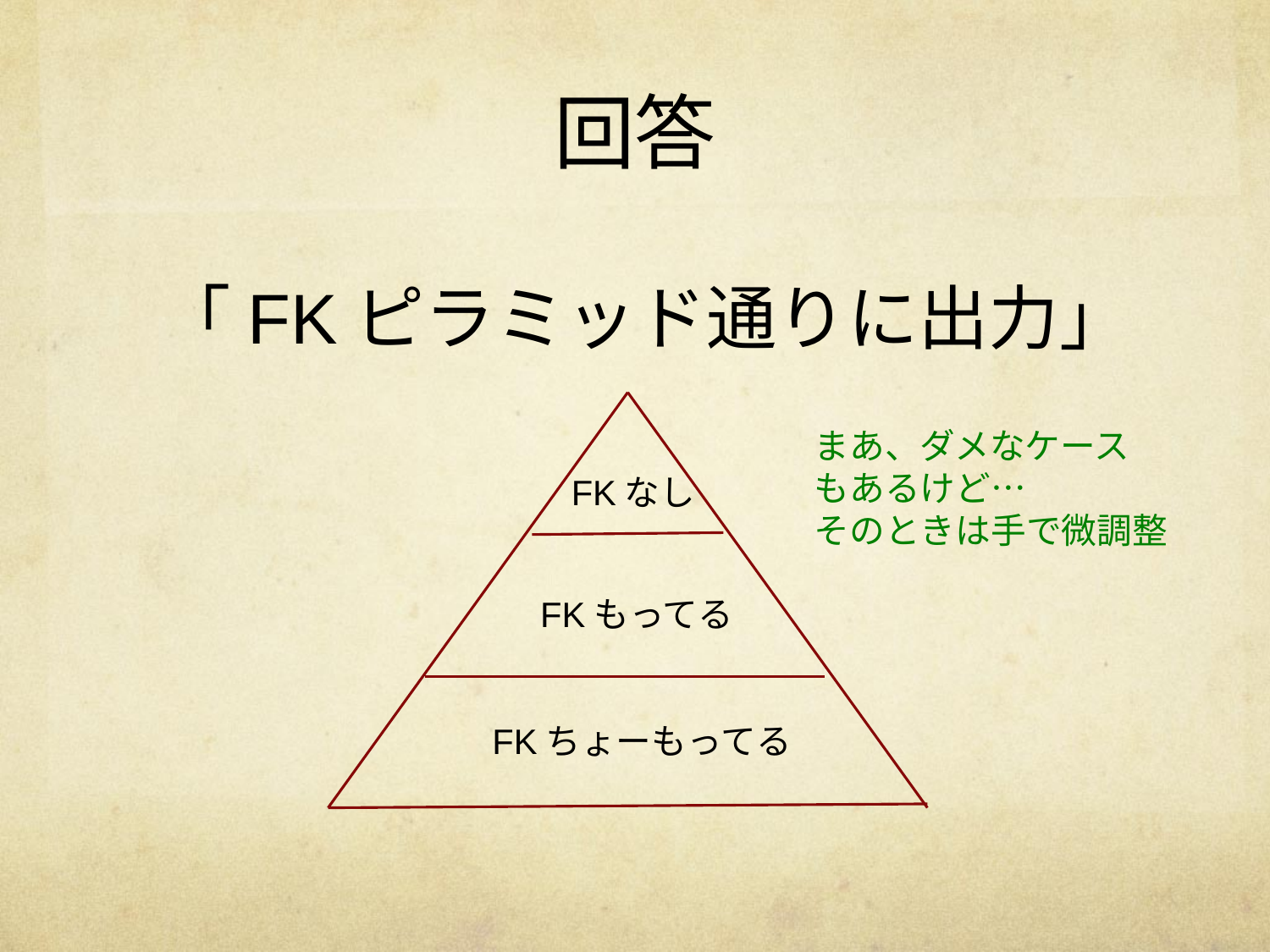

# 回答
　「FKピラミッド通りに出力」
まあ、ダメなケース
もあるけど…
そのときは手で微調整
FKなし

FKもってる
FKちょーもってる